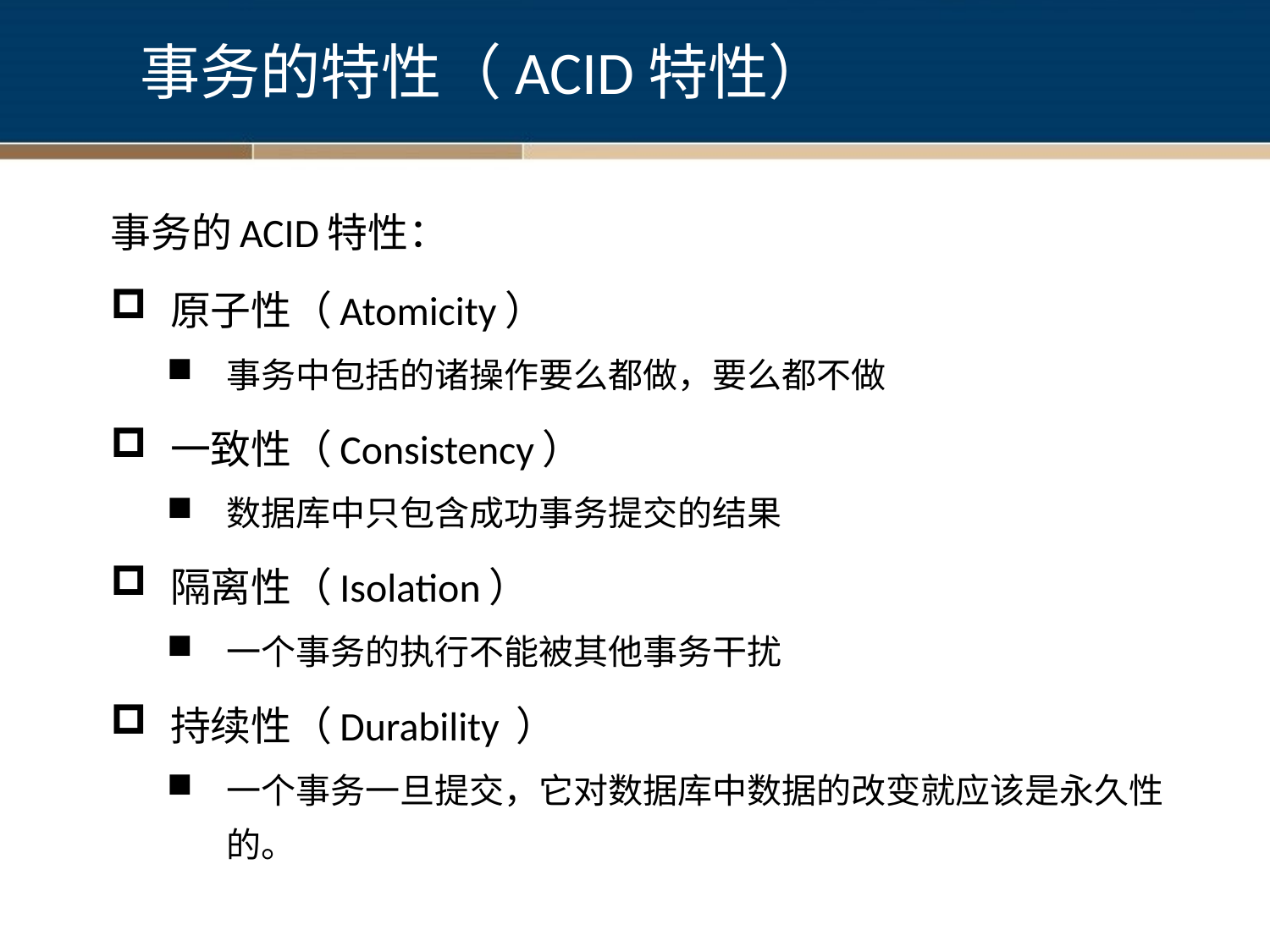

事务的特性（ACID特性）
事务的ACID特性：
原子性（Atomicity）
事务中包括的诸操作要么都做，要么都不做
一致性（Consistency）
数据库中只包含成功事务提交的结果
隔离性（Isolation）
一个事务的执行不能被其他事务干扰
持续性（Durability ）
一个事务一旦提交，它对数据库中数据的改变就应该是永久性的。